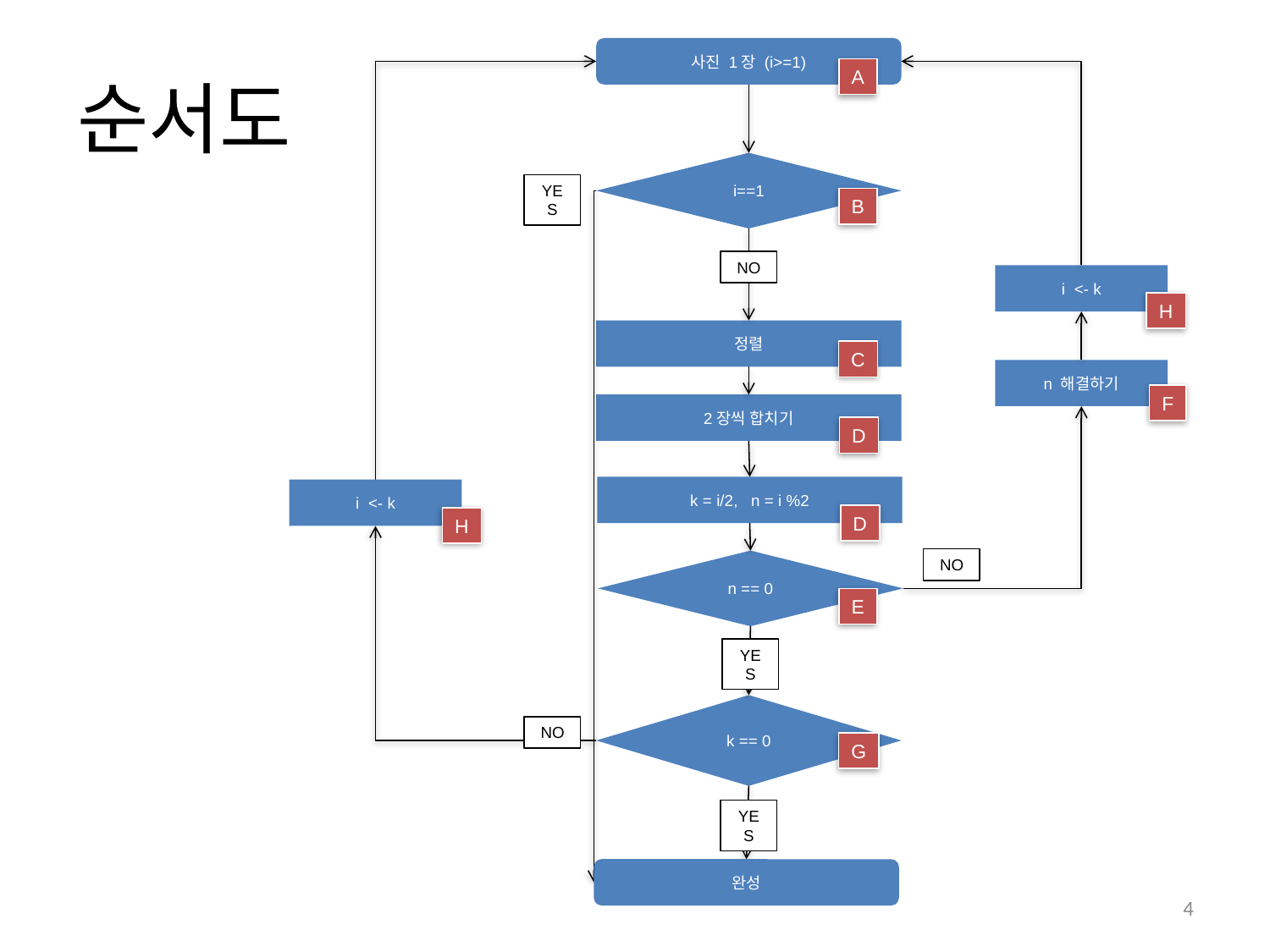

# 순서도
사진 1장 (i>=1)
A
i==1
YES
B
NO
i  <- k
H
정렬
C
n 해결하기
F
2장씩 합치기
D
k = i/2,   n = i %2
i  <- k
D
H
NO
n == 0
E
YES
k == 0
NO
G
YES
완성
4